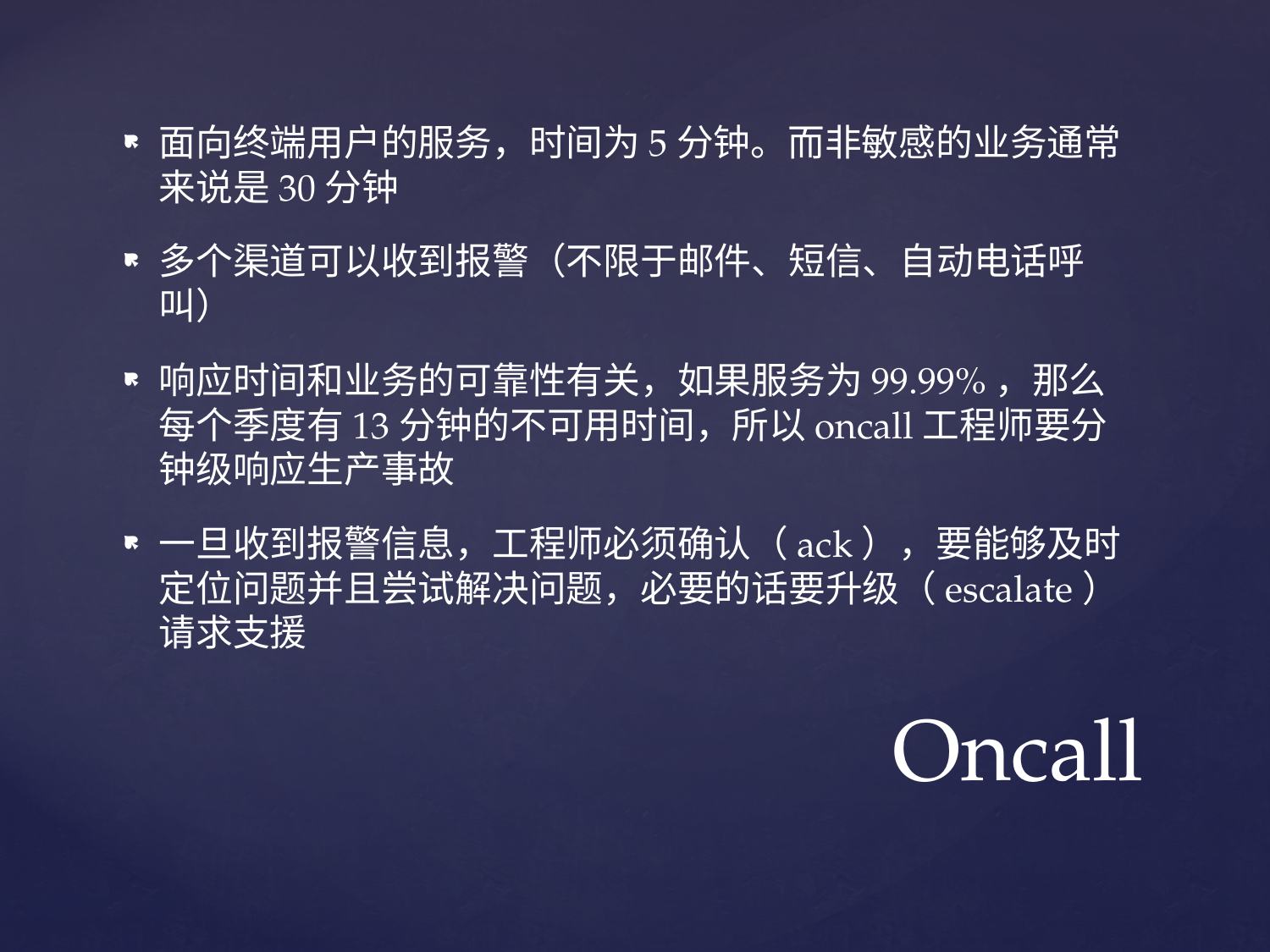

面向终端用户的服务，时间为5分钟。而非敏感的业务通常来说是30分钟
多个渠道可以收到报警（不限于邮件、短信、自动电话呼叫）
响应时间和业务的可靠性有关，如果服务为99.99%，那么每个季度有13分钟的不可用时间，所以oncall工程师要分钟级响应生产事故
一旦收到报警信息，工程师必须确认（ack），要能够及时定位问题并且尝试解决问题，必要的话要升级（escalate）请求支援
# Oncall